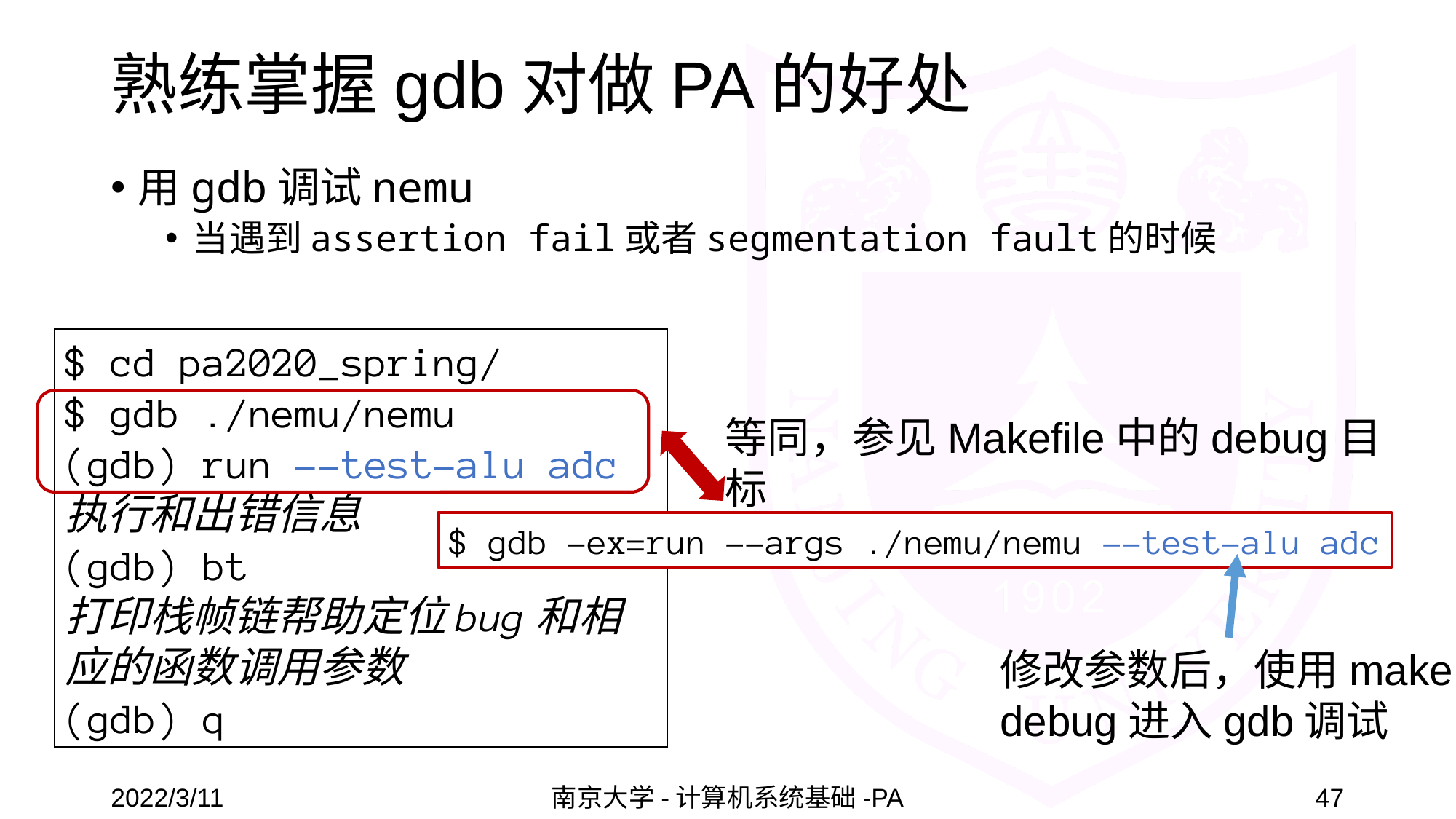

# 熟练掌握gdb对做PA的好处
用gdb调试nemu
当遇到assertion fail或者segmentation fault的时候
$ cd pa2020_spring/
$ gdb ./nemu/nemu
(gdb) run --test-alu adc
执行和出错信息
(gdb) bt
打印栈帧链帮助定位bug和相应的函数调用参数
(gdb) q

等同，参见Makefile中的debug目标

$ gdb -ex=run --args ./nemu/nemu --test-alu adc
修改参数后，使用make debug进入gdb调试
2022/3/11
南京大学-计算机系统基础-PA
47